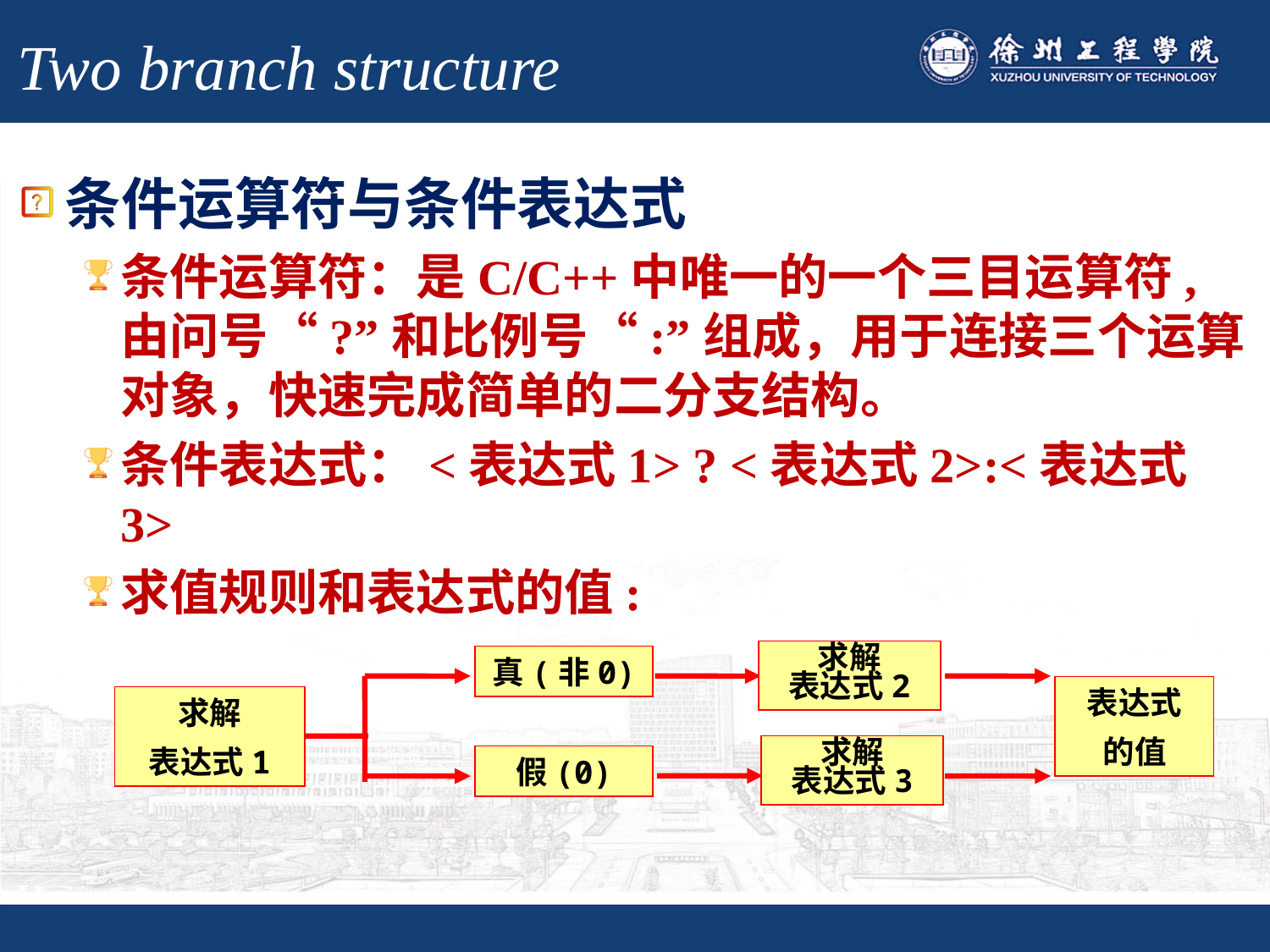

# Two branch structure
条件运算符与条件表达式
条件运算符：是C/C++中唯一的一个三目运算符,由问号“?”和比例号“:”组成，用于连接三个运算对象，快速完成简单的二分支结构。
条件表达式：<表达式1> ? <表达式2>:<表达式3>
求值规则和表达式的值:
求解
表达式2
真(非0)
表达式
的值
求解
表达式1

求解
表达式3

假(0)